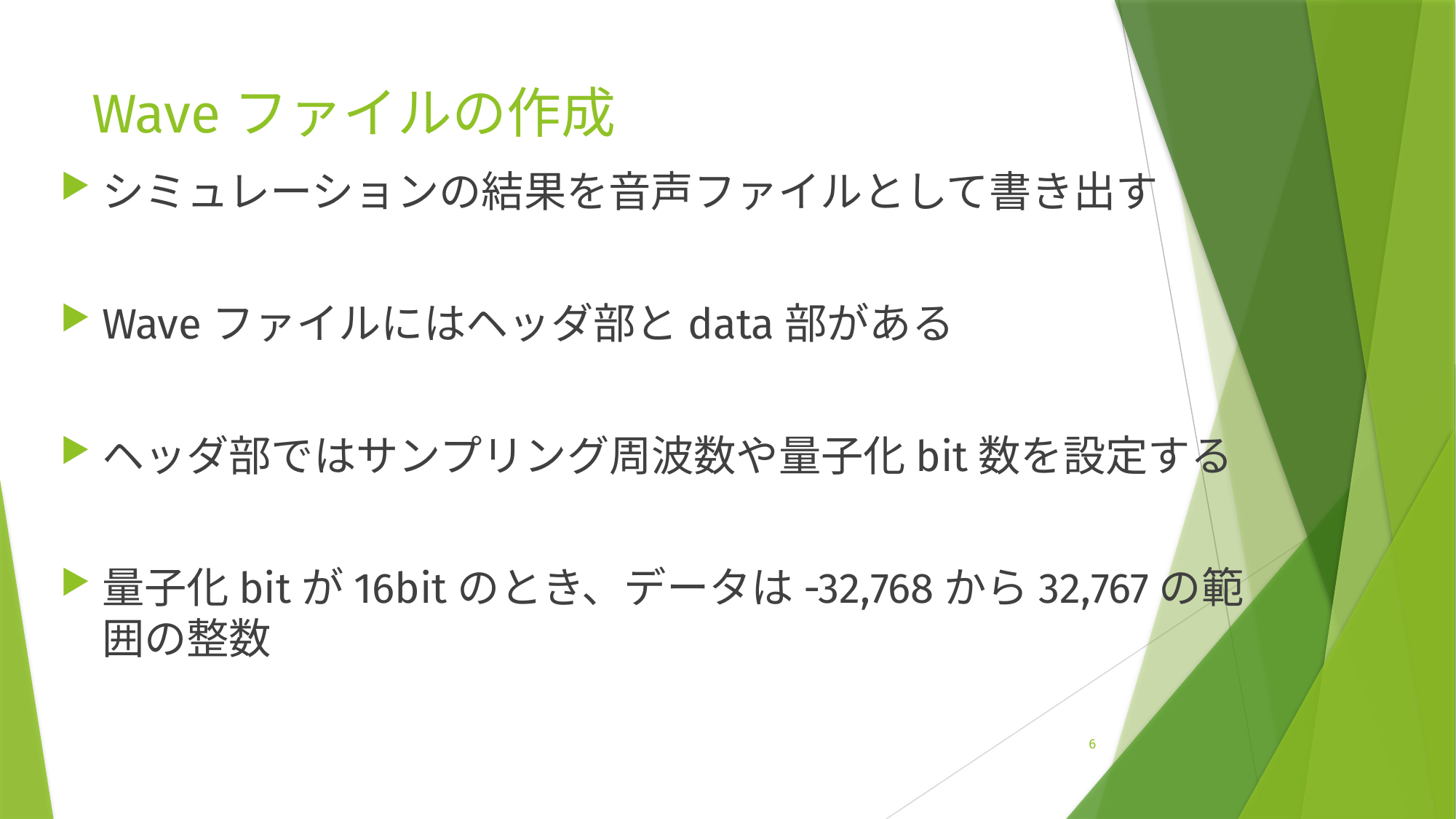

# Waveファイルの作成
シミュレーションの結果を音声ファイルとして書き出す

Waveファイルにはヘッダ部とdata部がある

ヘッダ部ではサンプリング周波数や量子化bit数を設定する

量子化bitが16bitのとき、データは-32,768から32,767の範囲の整数
6